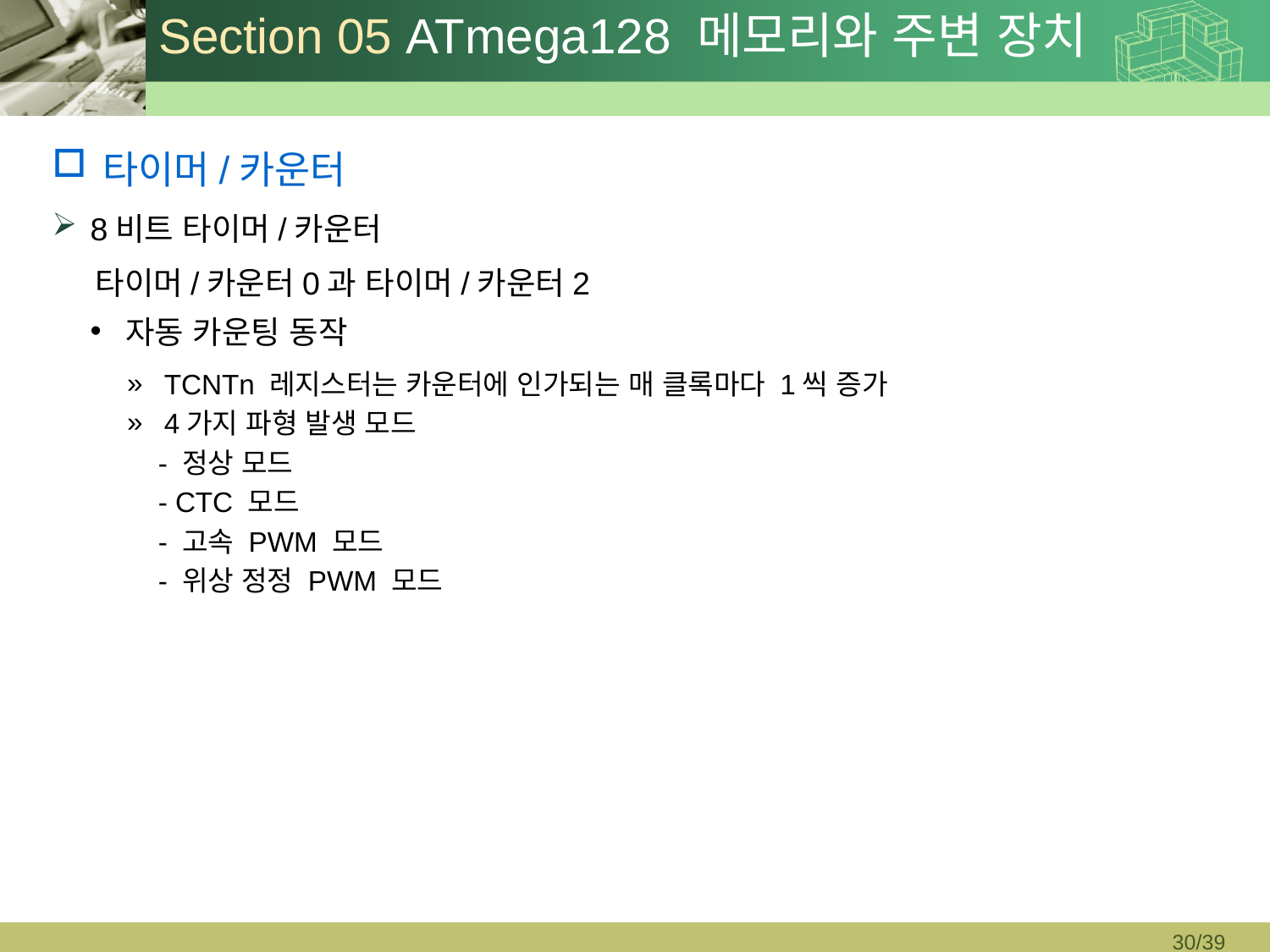

# Section 05 ATmega128 메모리와 주변 장치
타이머/카운터
8비트 타이머/카운터
    타이머/카운터0과 타이머/카운터2
자동 카운팅 동작
TCNTn 레지스터는 카운터에 인가되는 매 클록마다 1씩 증가
4가지 파형 발생 모드
    - 정상 모드
    - CTC 모드
    - 고속 PWM 모드
    - 위상 정정 PWM 모드